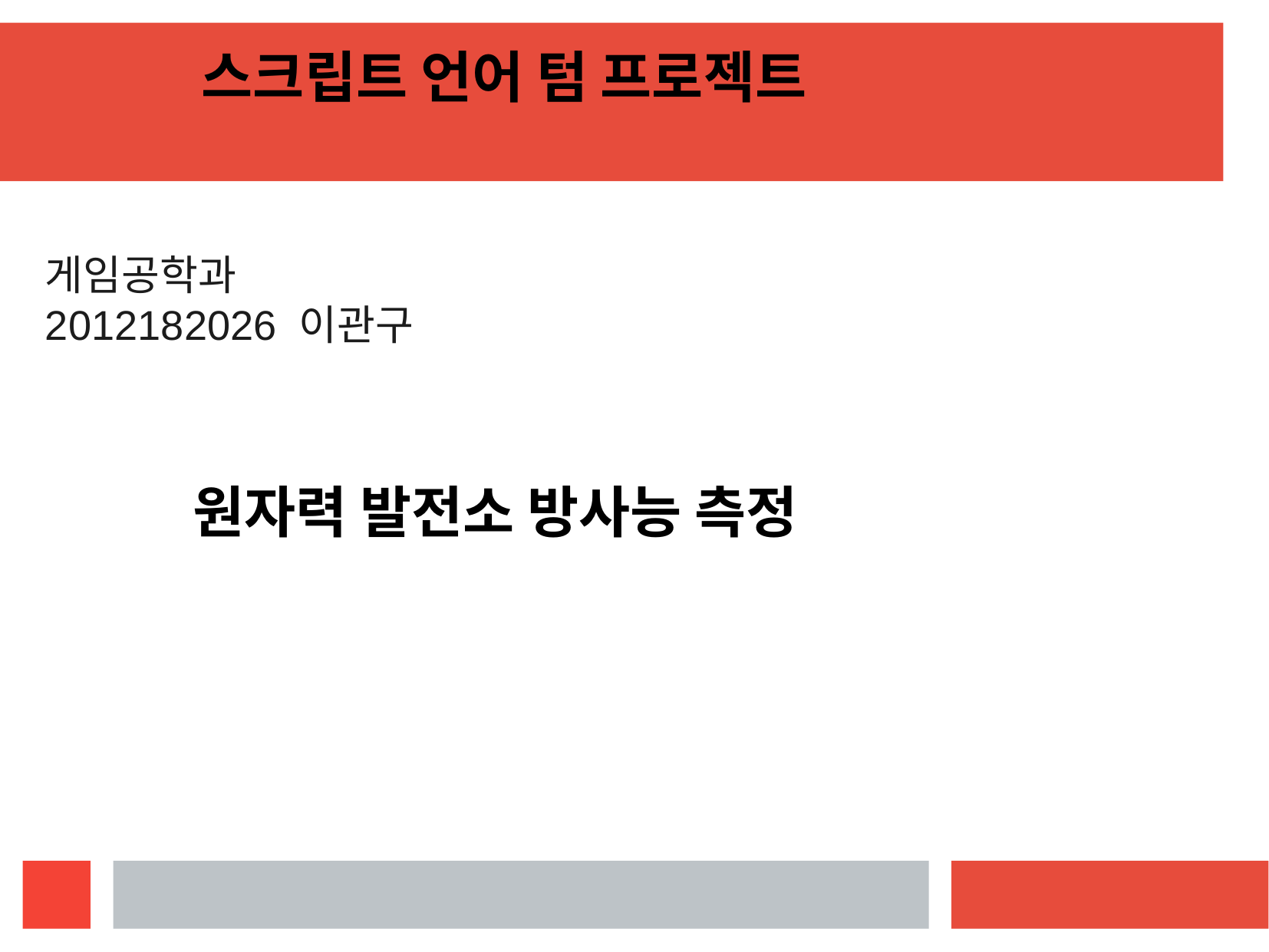

스크립트 언어 텀 프로젝트
게임공학과
2012182026 이관구

원자력 발전소 방사능 측정